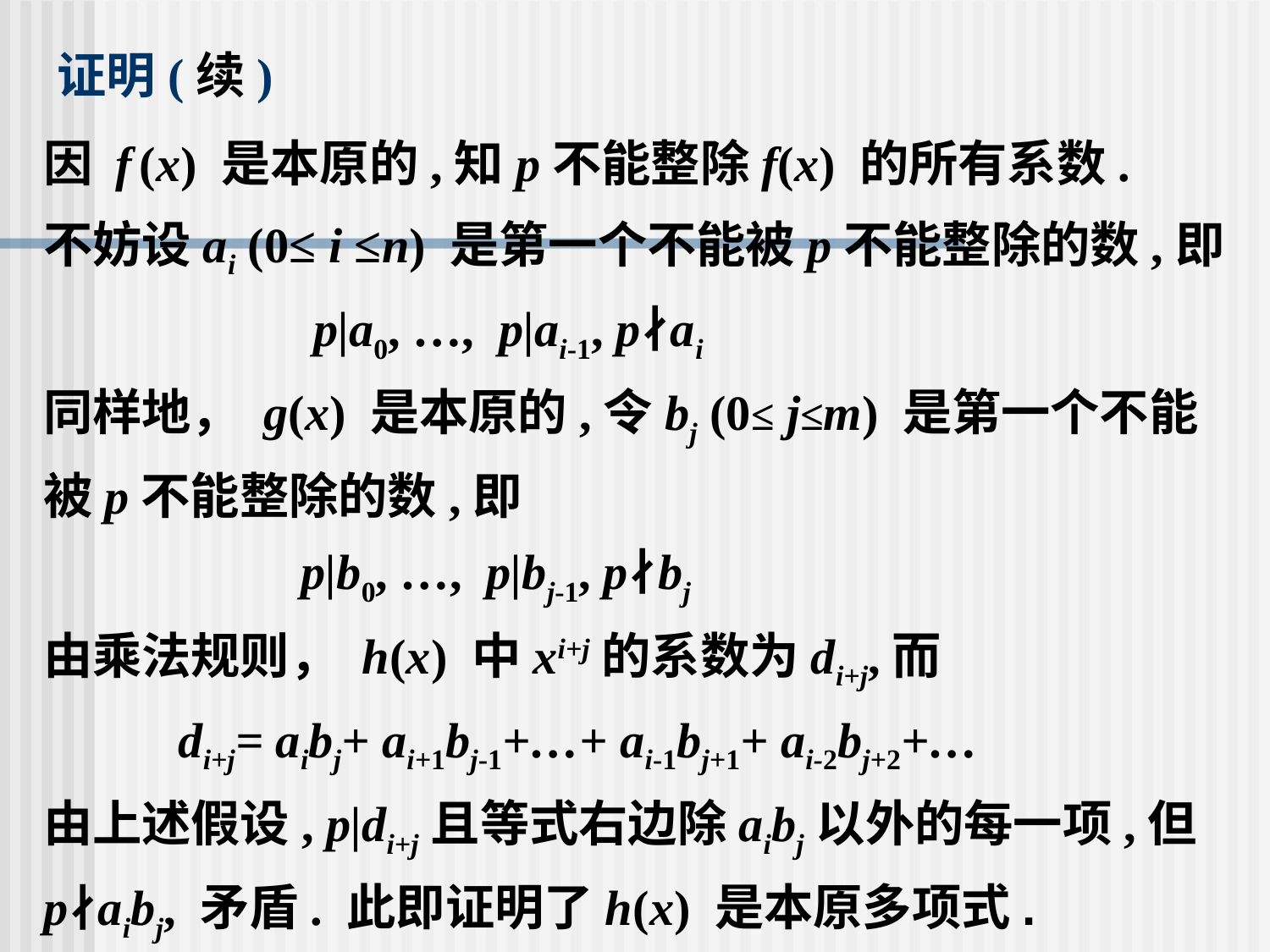

# 证明(续)
因 f (x) 是本原的,知p不能整除f(x) 的所有系数.
不妨设ai (0≤ i ≤n) 是第一个不能被p不能整除的数,即
                      p|a0, …,  p|ai-1, p∤ai
同样地， g(x) 是本原的,令bj (0≤ j≤m) 是第一个不能
被p不能整除的数,即
                     p|b0, …,  p|bj-1, p∤bj
由乘法规则， h(x) 中xi+j的系数为di+j,而
           di+j= aibj+ ai+1bj-1+…+ ai-1bj+1+ ai-2bj+2+…
由上述假设, p|di+j且等式右边除aibj以外的每一项,但
p∤aibj, 矛盾. 此即证明了h(x) 是本原多项式.